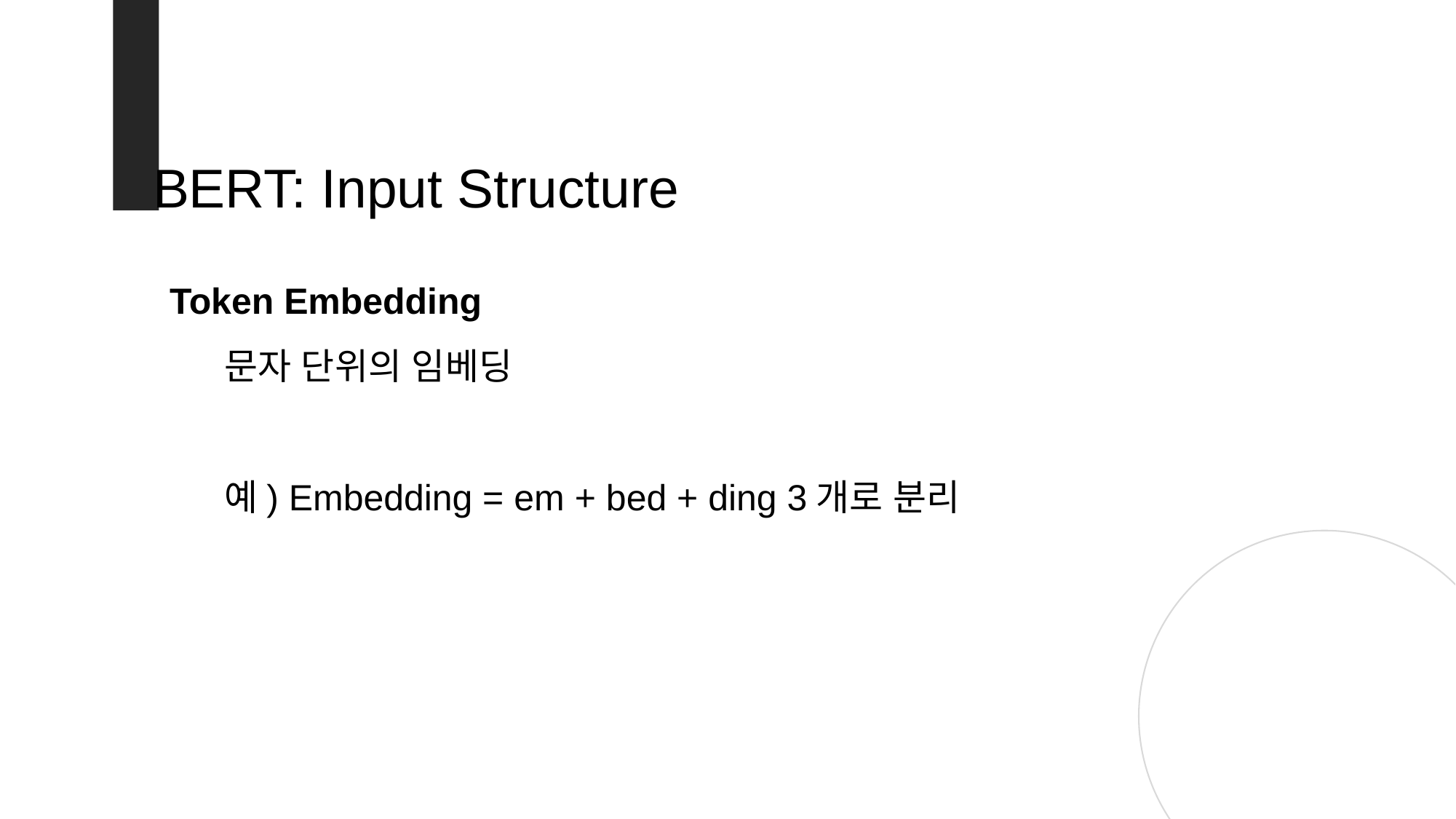

BERT: Input Structure
Token Embedding
문자 단위의 임베딩

예) Embedding = em + bed + ding 3개로 분리